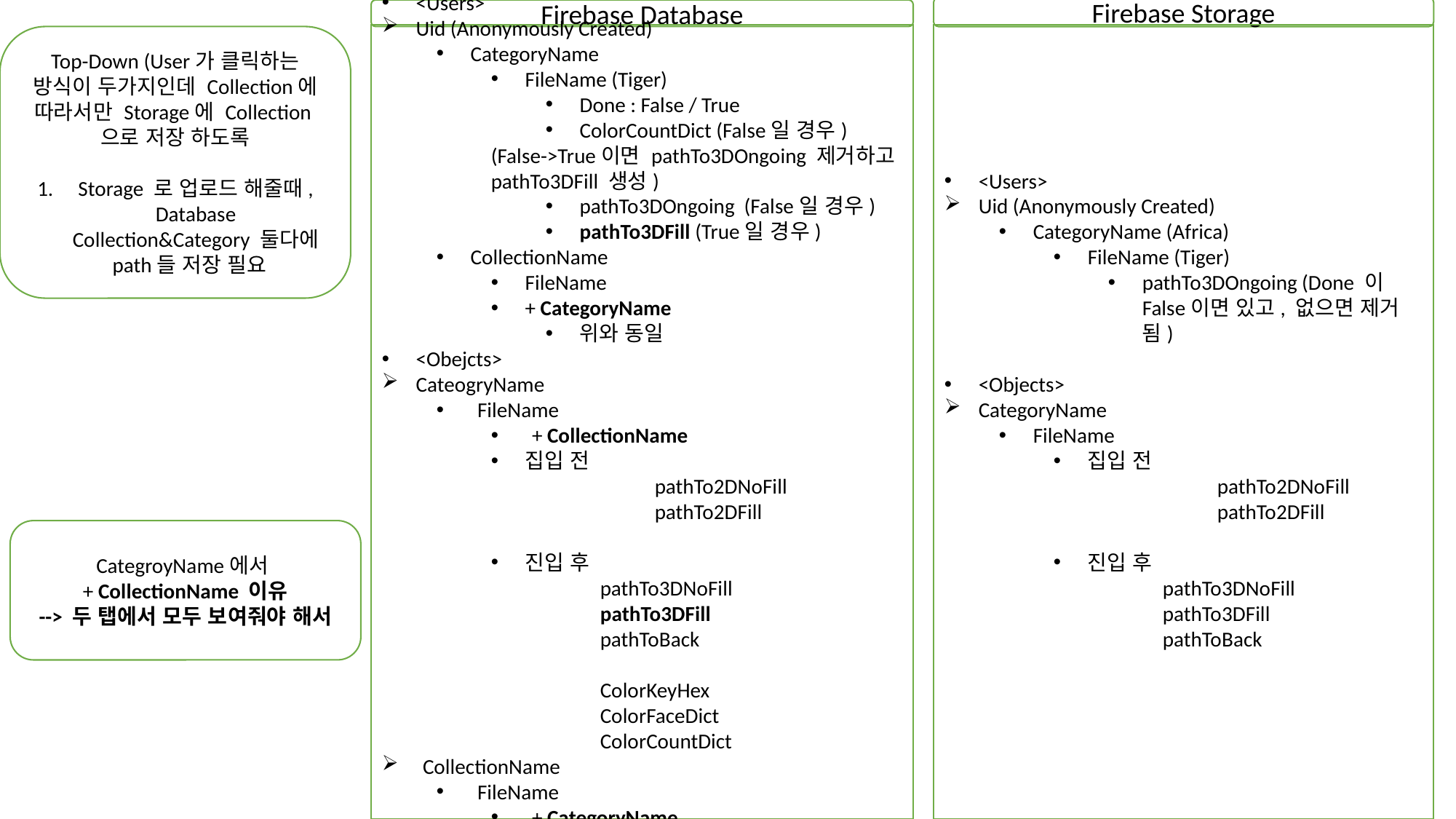

Firebase Database
Firebase Storage
<Users>
Uid (Anonymously Created)
CategoryName (Africa)
FileName (Tiger)
pathTo3DOngoing (Done 이 False이면 있고, 없으면 제거됨)

<Objects>
CategoryName
FileName
집입 전
		pathTo2DNoFill
		pathTo2DFill

진입 후
		pathTo3DNoFill
		pathTo3DFill
		pathToBack

<Users>
Uid (Anonymously Created)
CategoryName
FileName (Tiger)
Done : False / True
ColorCountDict (False일 경우)
(False->True이면 pathTo3DOngoing 제거하고 pathTo3DFill 생성)
pathTo3DOngoing  (False일 경우)
pathTo3DFill (True일 경우)
CollectionName
FileName
+ CategoryName
위와 동일
<Obejcts>
CateogryName
FileName
+ CollectionName
집입 전
		pathTo2DNoFill
		pathTo2DFill

진입 후
		pathTo3DNoFill
		pathTo3DFill
		pathToBack

		ColorKeyHex
		ColorFaceDict
		ColorCountDict
CollectionName
FileName
+ CategoryName

Top-Down (User가 클릭하는 방식이 두가지인데 Collection에 따라서만 Storage에 Collection으로 저장 하도록

Storage 로 업로드 해줄때, Database Collection&Category 둘다에 path들 저장 필요
CategroyName에서
+ CollectionName 이유
--> 두 탭에서 모두 보여줘야 해서
Coloring
Collection
Category
pathTo2DFill, pathTo2DNoFill

ColorKeyHex
ColorFaceDict
ColorcountDict
pathTo2DFill, pathTo2DNoFill